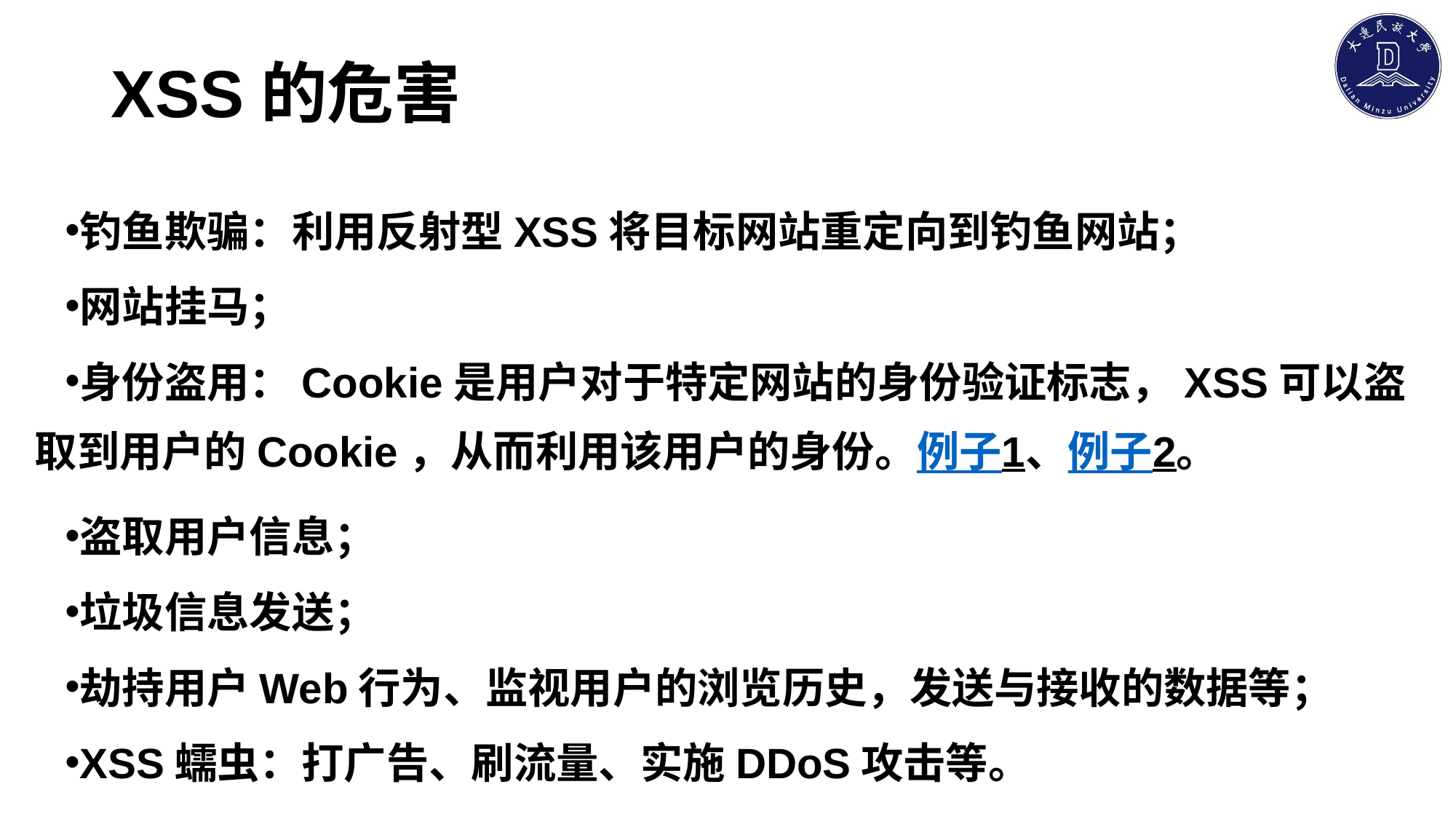

# XSS的危害
钓鱼欺骗：利用反射型XSS将目标网站重定向到钓鱼网站；
网站挂马；
身份盗用：Cookie是用户对于特定网站的身份验证标志，XSS可以盗取到用户的Cookie，从而利用该用户的身份。例子1、例子2。
盗取用户信息；
垃圾信息发送；
劫持用户Web行为、监视用户的浏览历史，发送与接收的数据等；
XSS蠕虫：打广告、刷流量、实施DDoS攻击等。